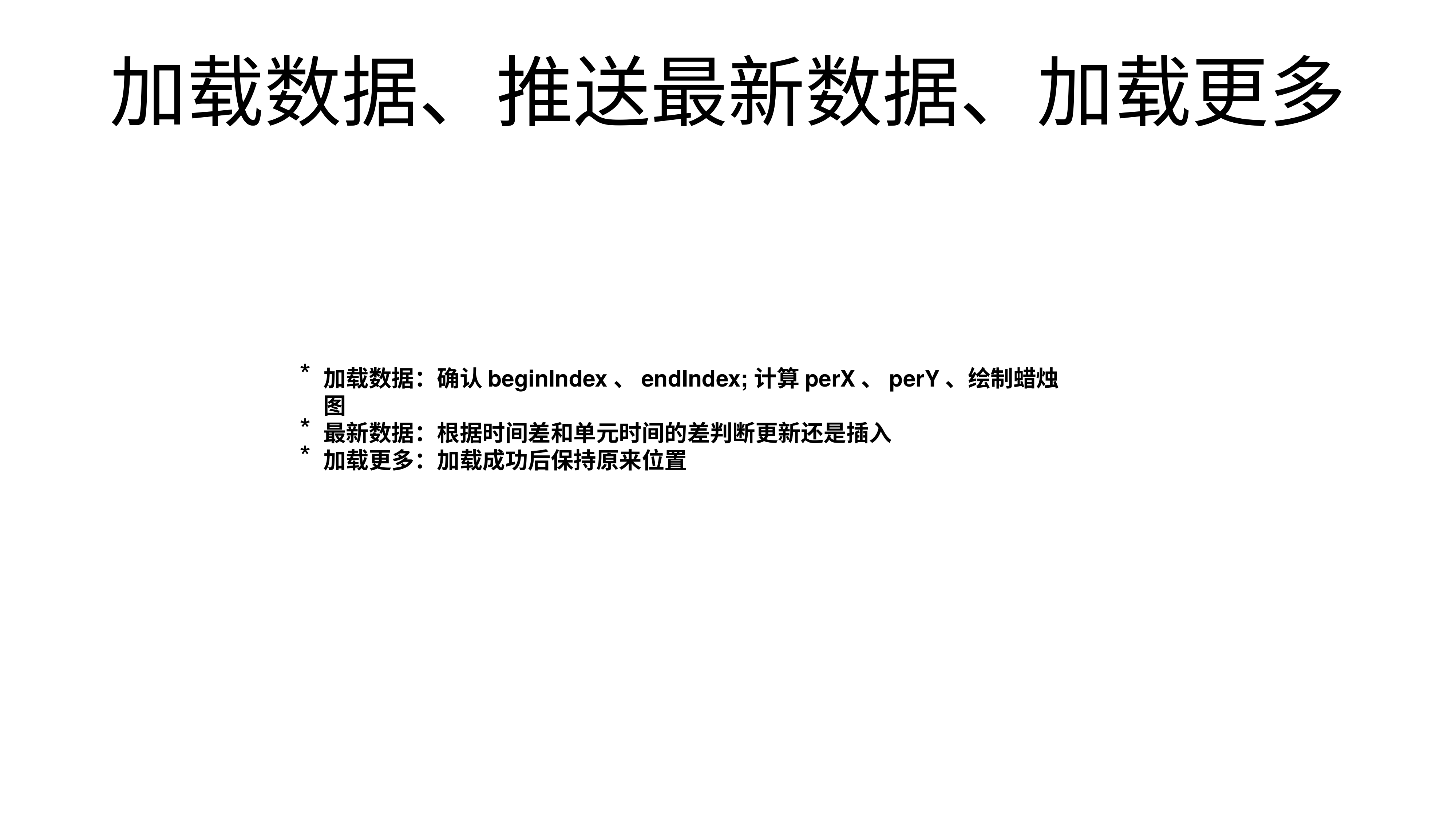

# 加载数据、推送最新数据、加载更多
加载数据：确认beginIndex、endIndex;计算perX、perY、绘制蜡烛图
最新数据：根据时间差和单元时间的差判断更新还是插入
加载更多：加载成功后保持原来位置